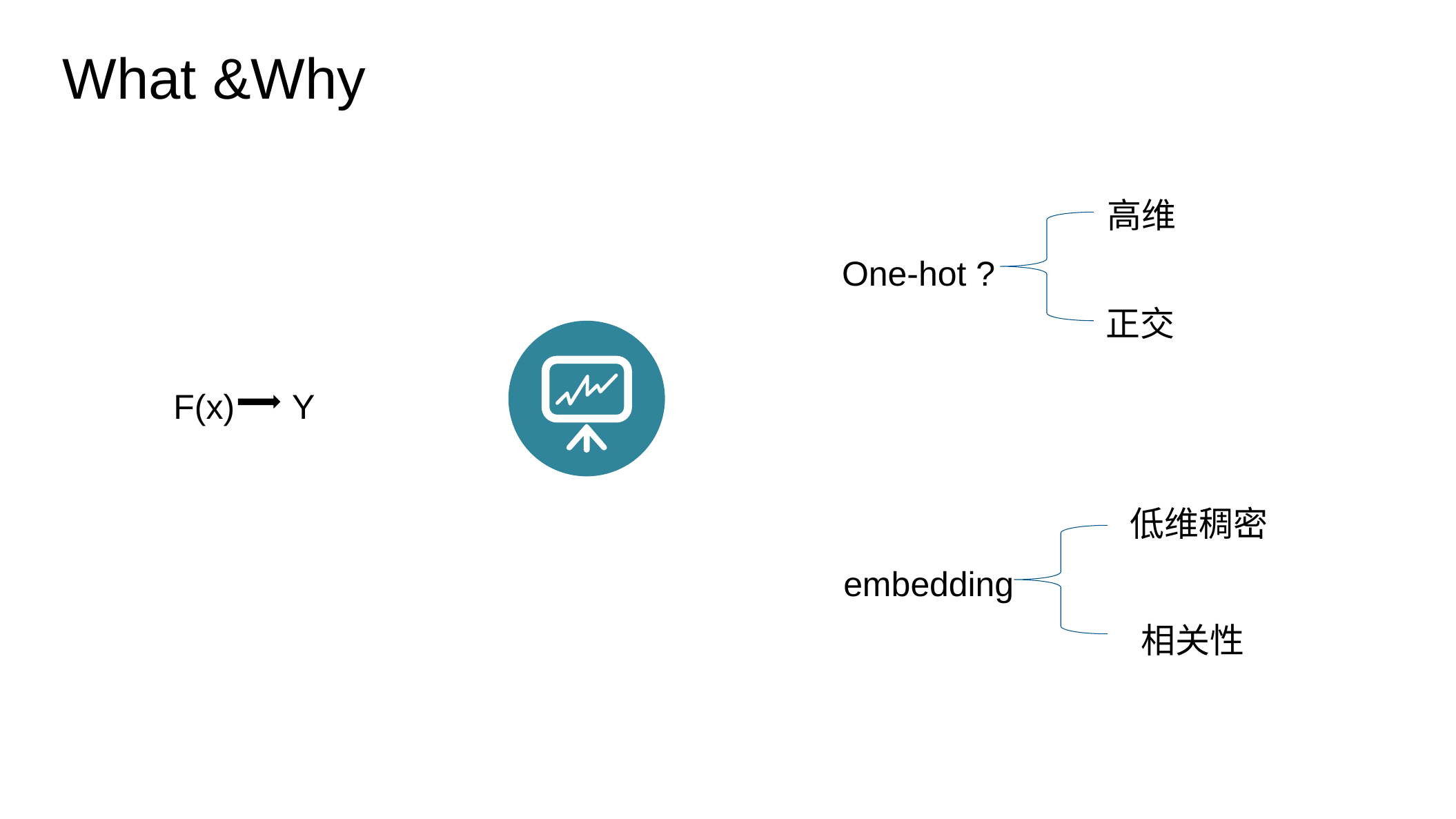

What &Why
高维

One-hot ?
正交

F(x)      Y

低维稠密

embedding
相关性